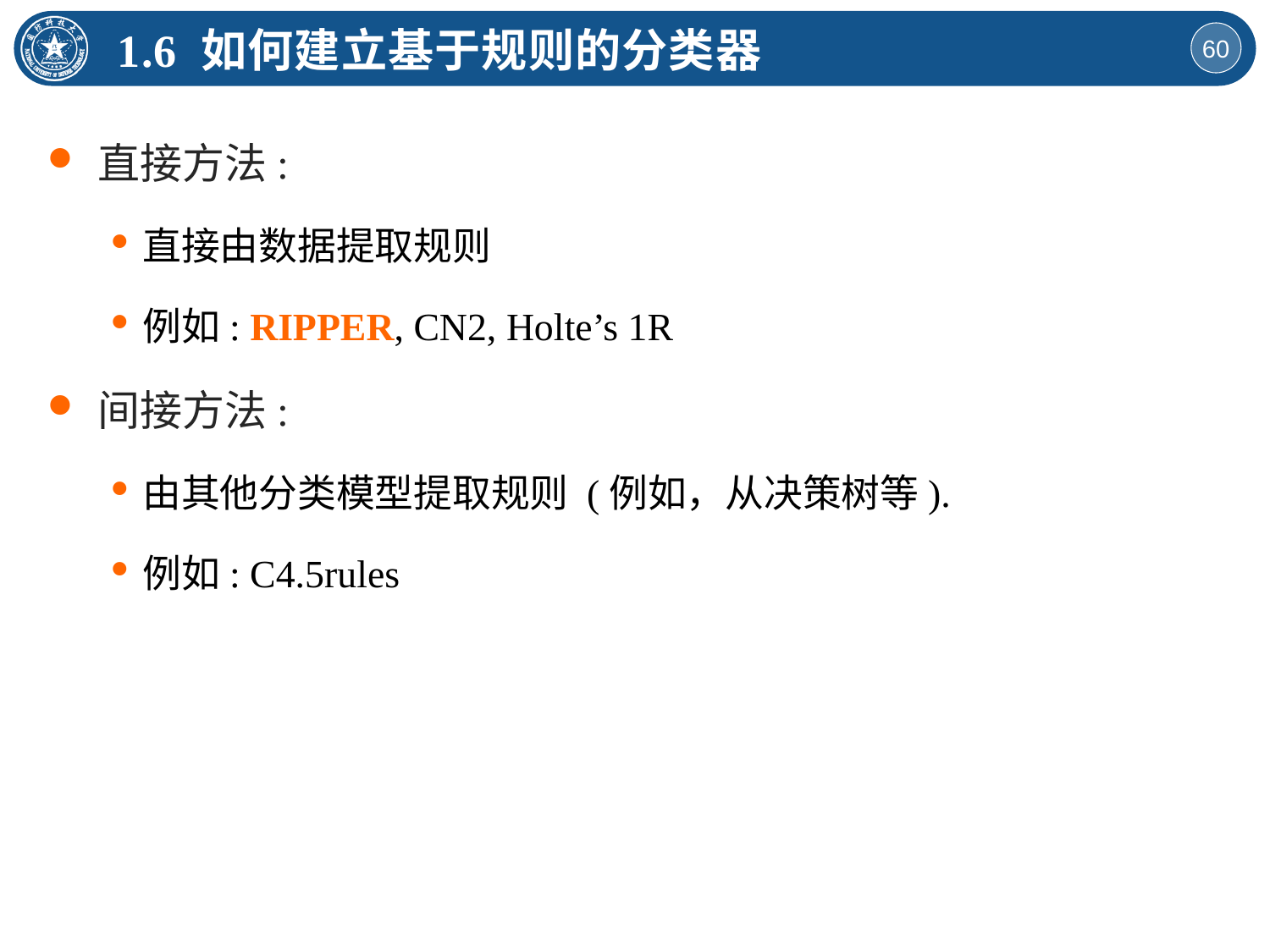

1.6 如何建立基于规则的分类器
直接方法:
直接由数据提取规则
例如: RIPPER, CN2, Holte’s 1R
间接方法:
由其他分类模型提取规则 (例如，从决策树等).
例如: C4.5rules